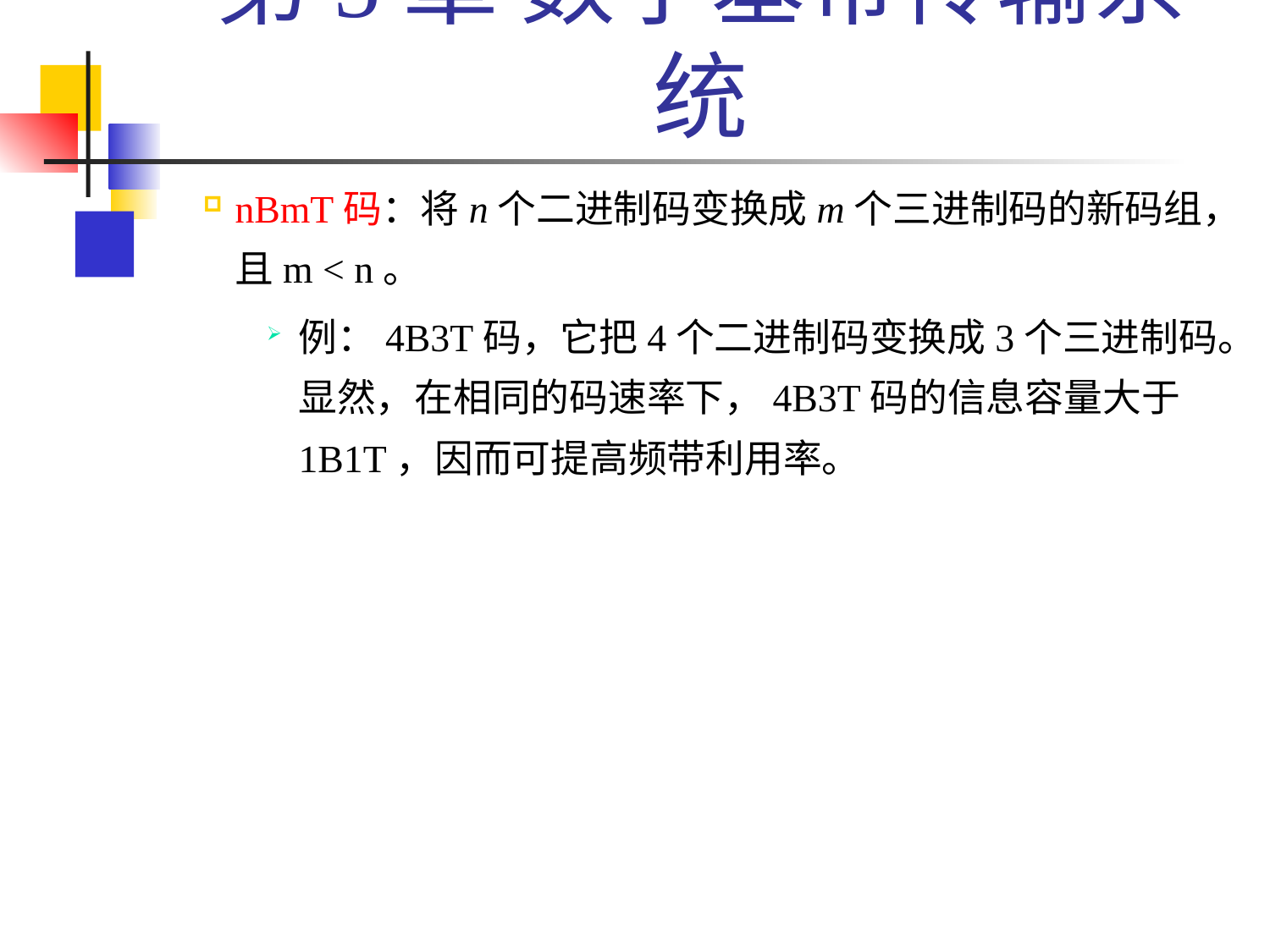

# 第5章 数字基带传输系统
nBmT码：将n个二进制码变换成m个三进制码的新码组，且m < n。
例：4B3T码，它把4个二进制码变换成3个三进制码。显然，在相同的码速率下，4B3T码的信息容量大于1B1T，因而可提高频带利用率。
34